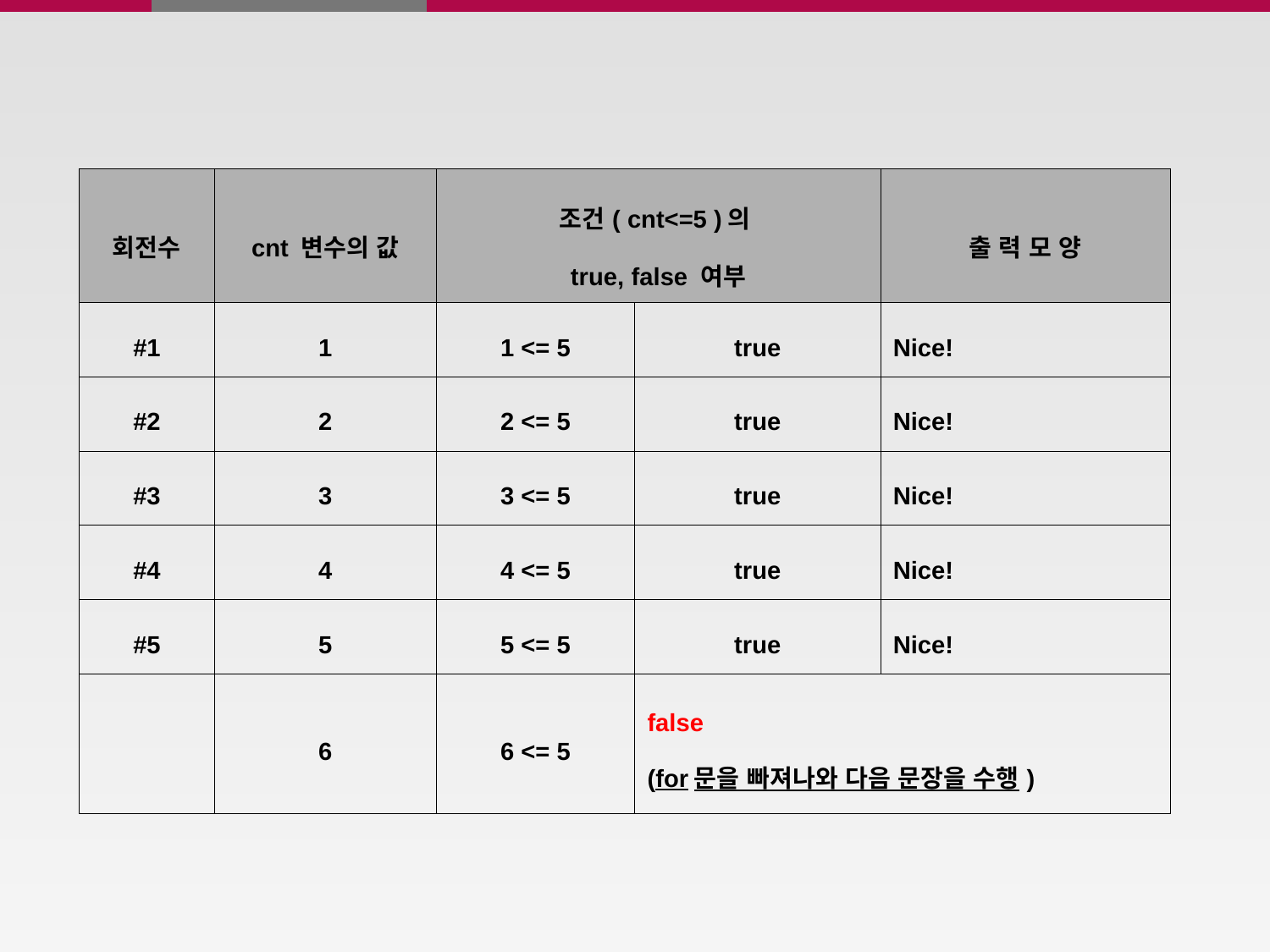

| 회전수 | cnt 변수의 값 | 조건( cnt<=5 )의 true, false 여부 |  | 출 력 모 양 |
| --- | --- | --- | --- | --- |
| #1 | 1 | 1 <= 5 | true | Nice! |
| #2 | 2 | 2 <= 5 | true | Nice! |
| #3 | 3 | 3 <= 5 | true | Nice! |
| #4 | 4 | 4 <= 5 | true | Nice! |
| #5 | 5 | 5 <= 5 | true | Nice! |
|  | 6 | 6 <= 5 | false (for문을 빠져나와 다음 문장을 수행) |  |